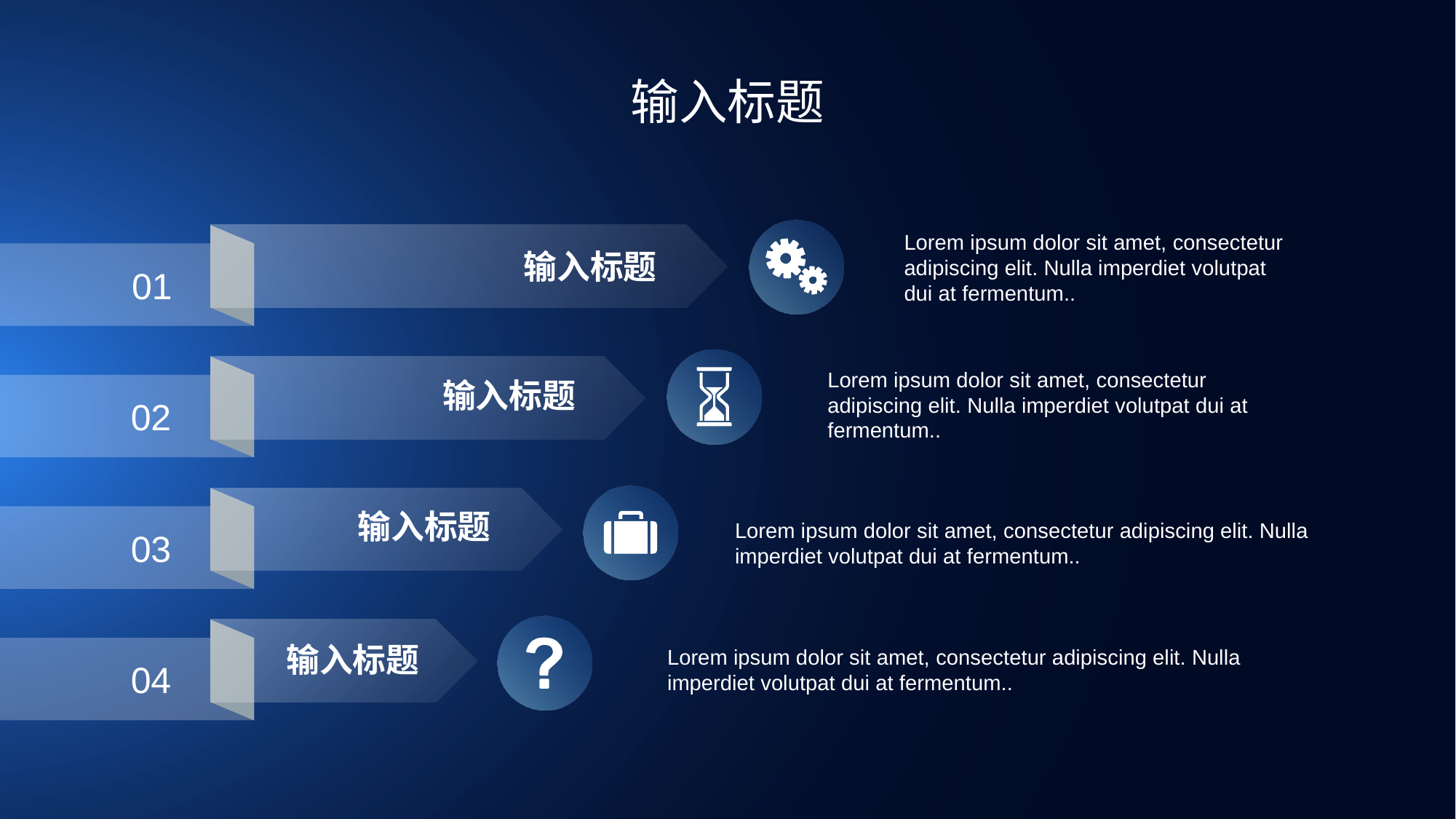

输入标题

Lorem ipsum dolor sit amet, consectetur adipiscing elit. Nulla imperdiet volutpat dui at fermentum..

输入标题

01

Lorem ipsum dolor sit amet, consectetur adipiscing elit. Nulla imperdiet volutpat dui at fermentum..
输入标题

02

输入标题

03
Lorem ipsum dolor sit amet, consectetur adipiscing elit. Nulla imperdiet volutpat dui at fermentum..

输入标题

04
Lorem ipsum dolor sit amet, consectetur adipiscing elit. Nulla imperdiet volutpat dui at fermentum..